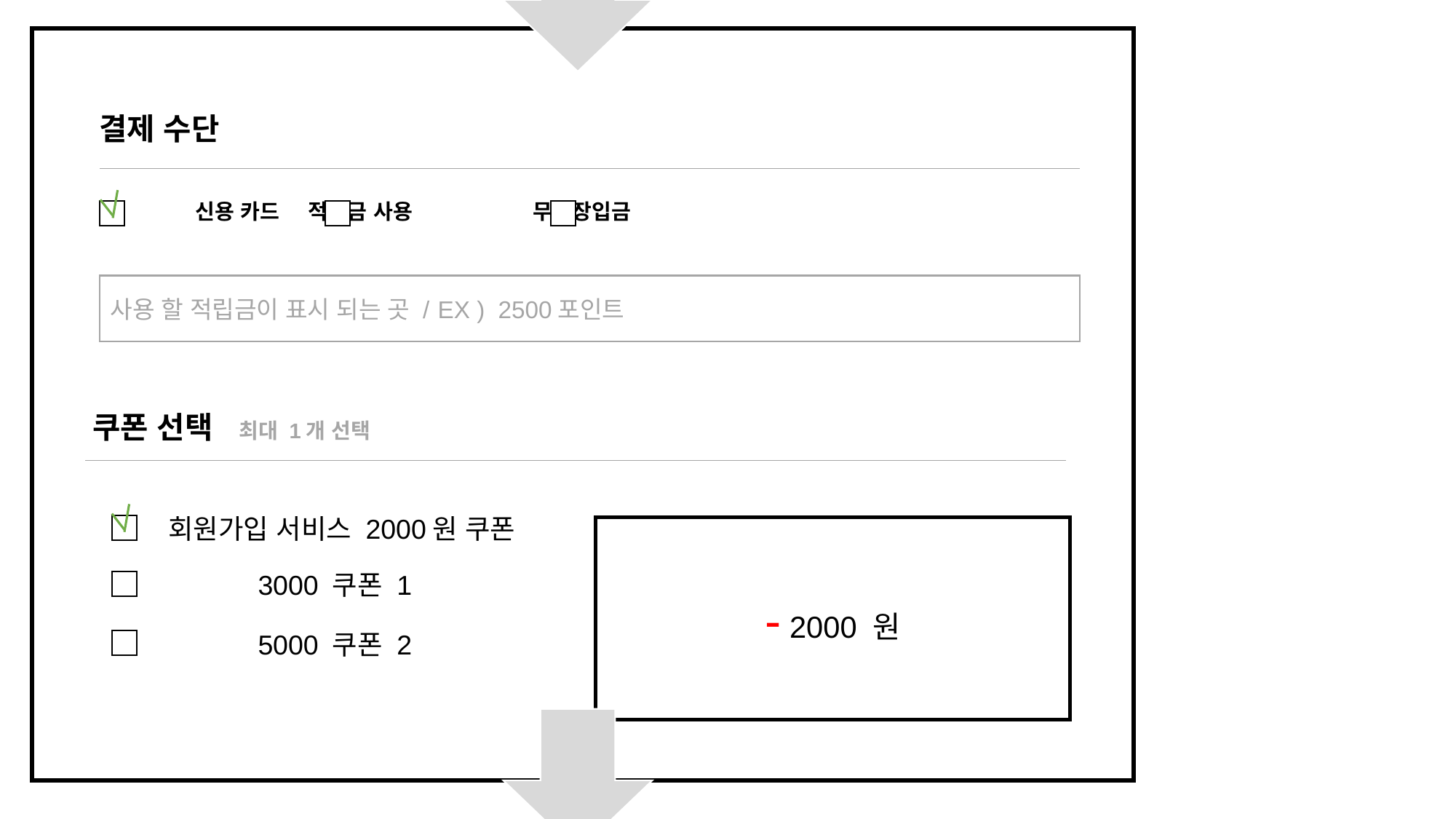

결제 수단
   신용 카드	    적립금 사용	     무통장입금

사용 할 적립금이 표시 되는 곳 /	EX )  2500포인트
쿠폰 선택   최대 1개 선택
 회원가입 서비스 2000원 쿠폰

- 2000 원
3000 쿠폰 1

5000 쿠폰 2